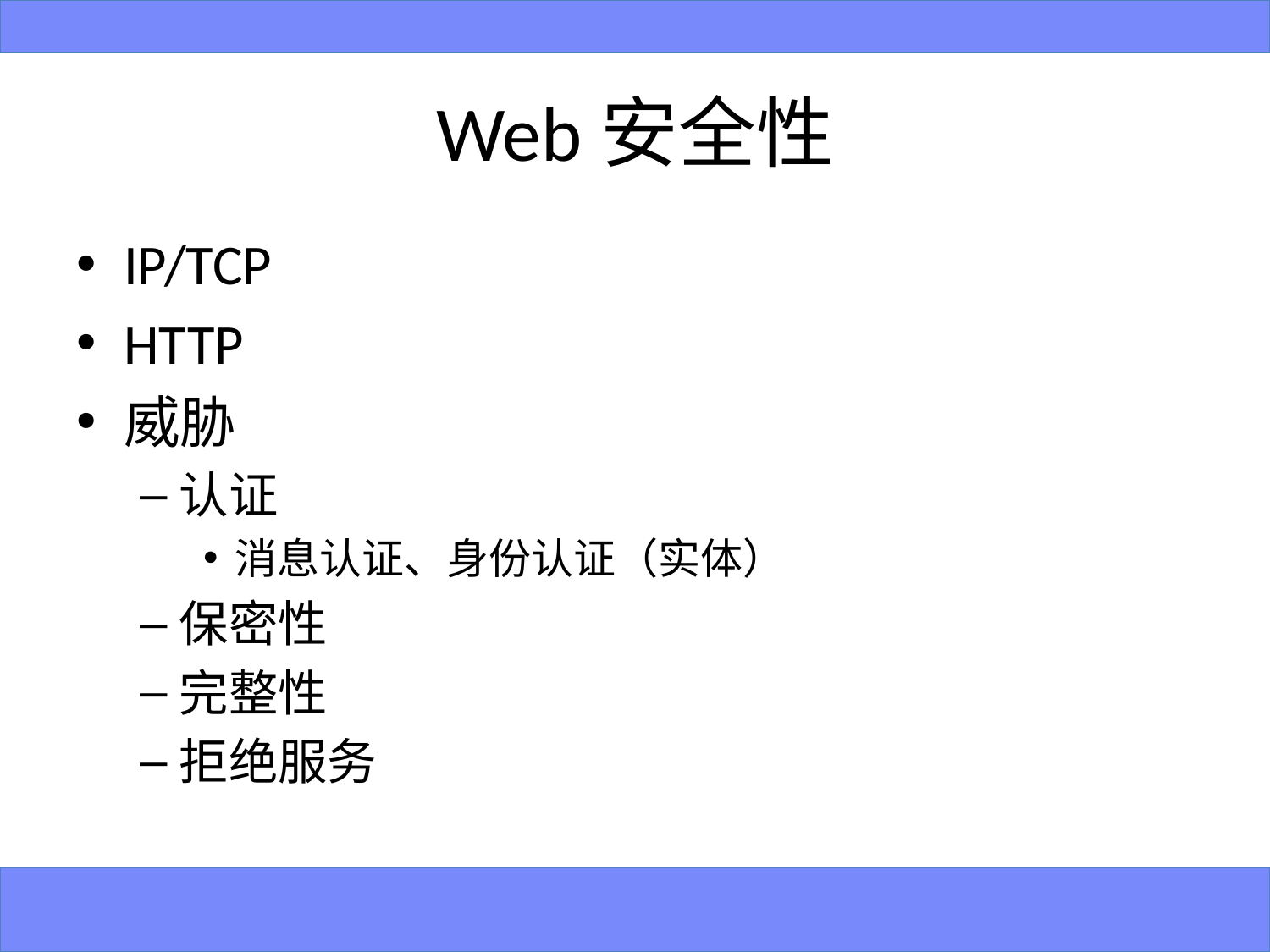

# Web安全性
IP/TCP
HTTP
威胁
认证
消息认证、身份认证（实体）
保密性
完整性
拒绝服务